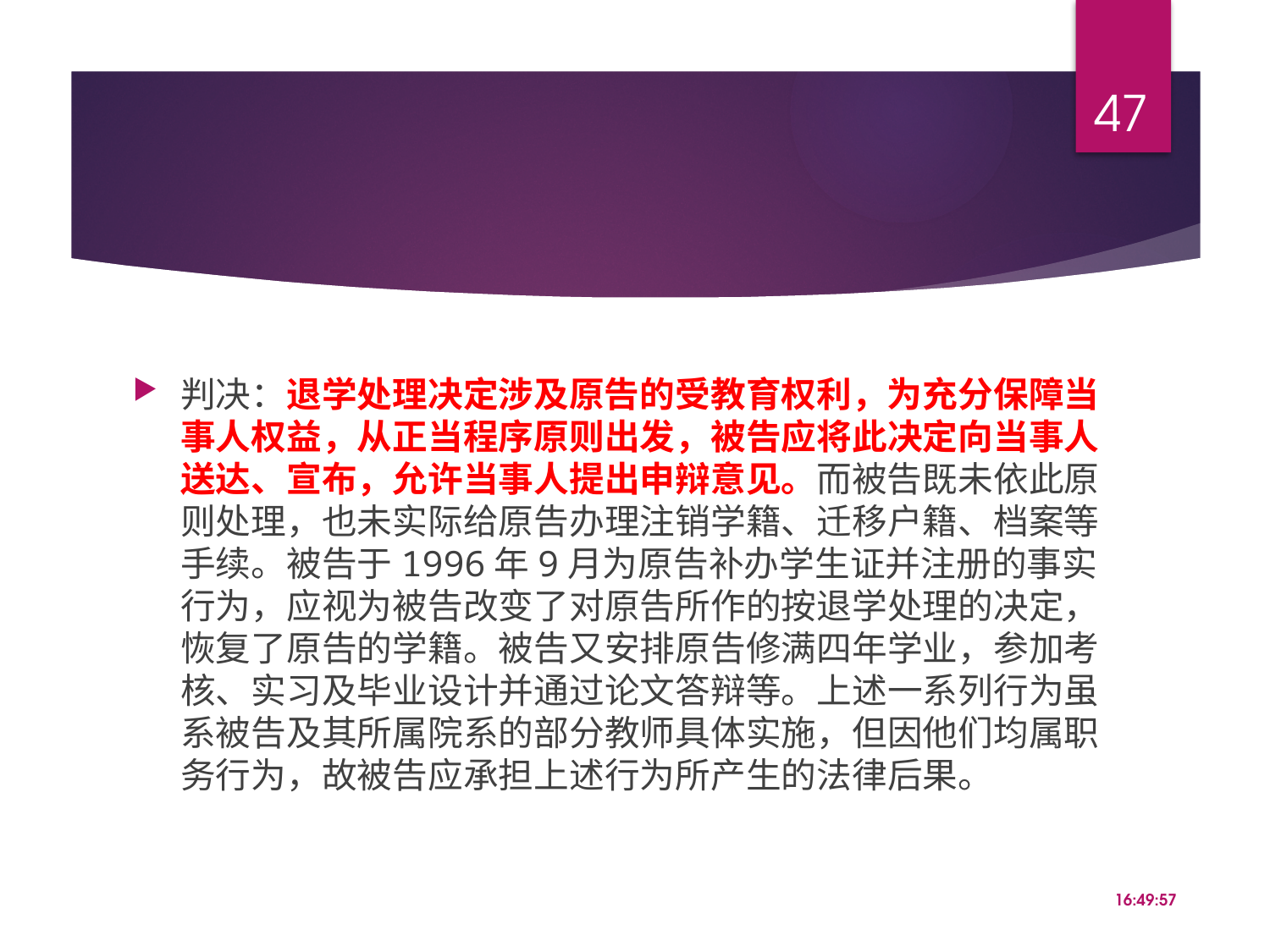

47
#
判决：退学处理决定涉及原告的受教育权利，为充分保障当事人权益，从正当程序原则出发，被告应将此决定向当事人送达、宣布，允许当事人提出申辩意见。而被告既未依此原则处理，也未实际给原告办理注销学籍、迁移户籍、档案等手续。被告于1996年9月为原告补办学生证并注册的事实行为，应视为被告改变了对原告所作的按退学处理的决定，恢复了原告的学籍。被告又安排原告修满四年学业，参加考核、实习及毕业设计并通过论文答辩等。上述一系列行为虽系被告及其所属院系的部分教师具体实施，但因他们均属职务行为，故被告应承担上述行为所产生的法律后果。

16:49:57